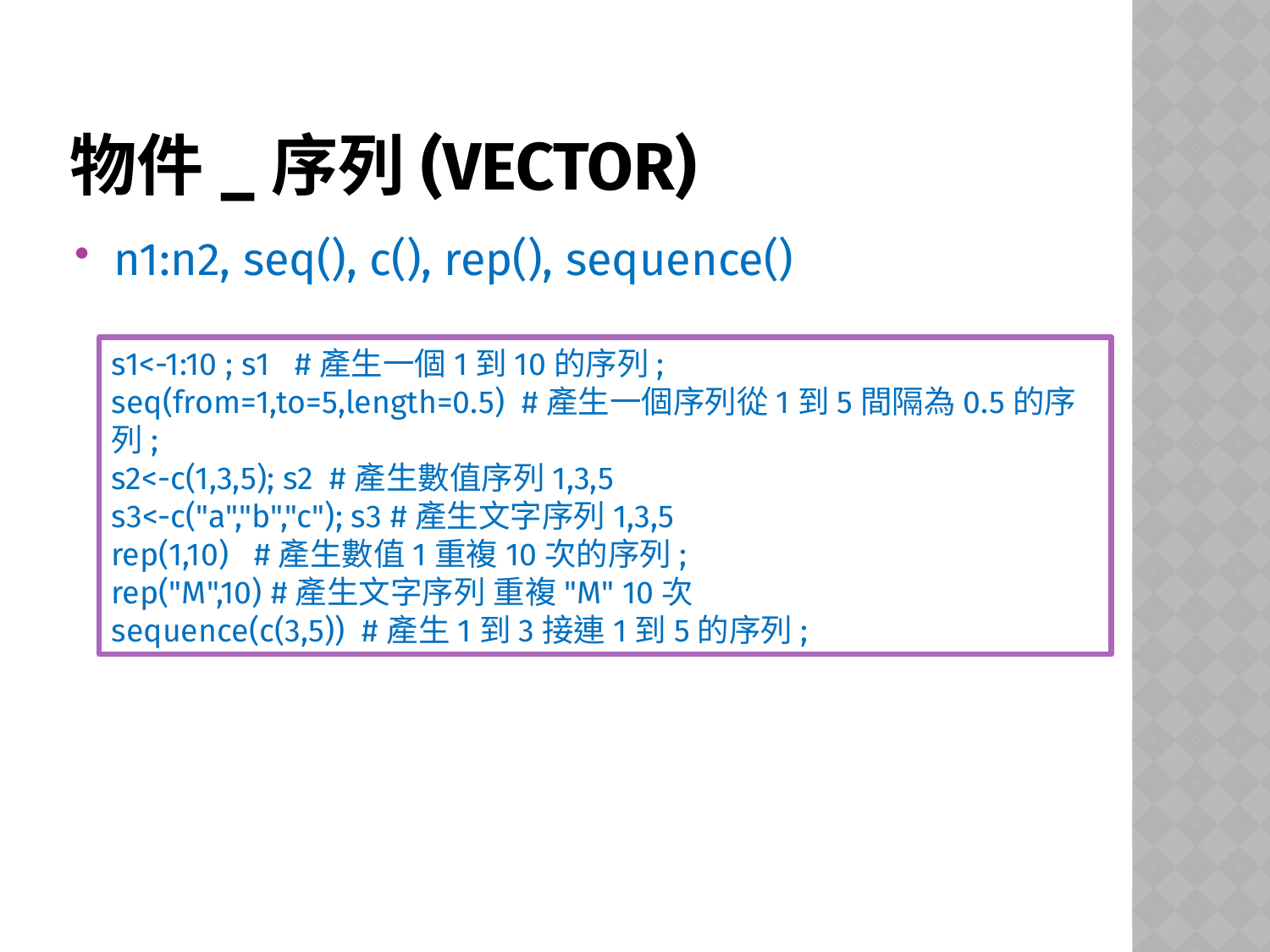

# 物件_序列(vector)
n1:n2, seq(), c(), rep(), sequence()

s1<-1:10 ; s1   #產生一個1到10的序列;
seq(from=1,to=5,length=0.5)  #產生一個序列從1到5間隔為0.5的序列;
s2<-c(1,3,5); s2  #產生數值序列1,3,5
s3<-c("a","b","c"); s3 #產生文字序列1,3,5
rep(1,10)   #產生數值1重複10次的序列;
rep("M",10) #產生文字序列 重複"M" 10次
sequence(c(3,5))  #產生1到3接連1到5的序列;